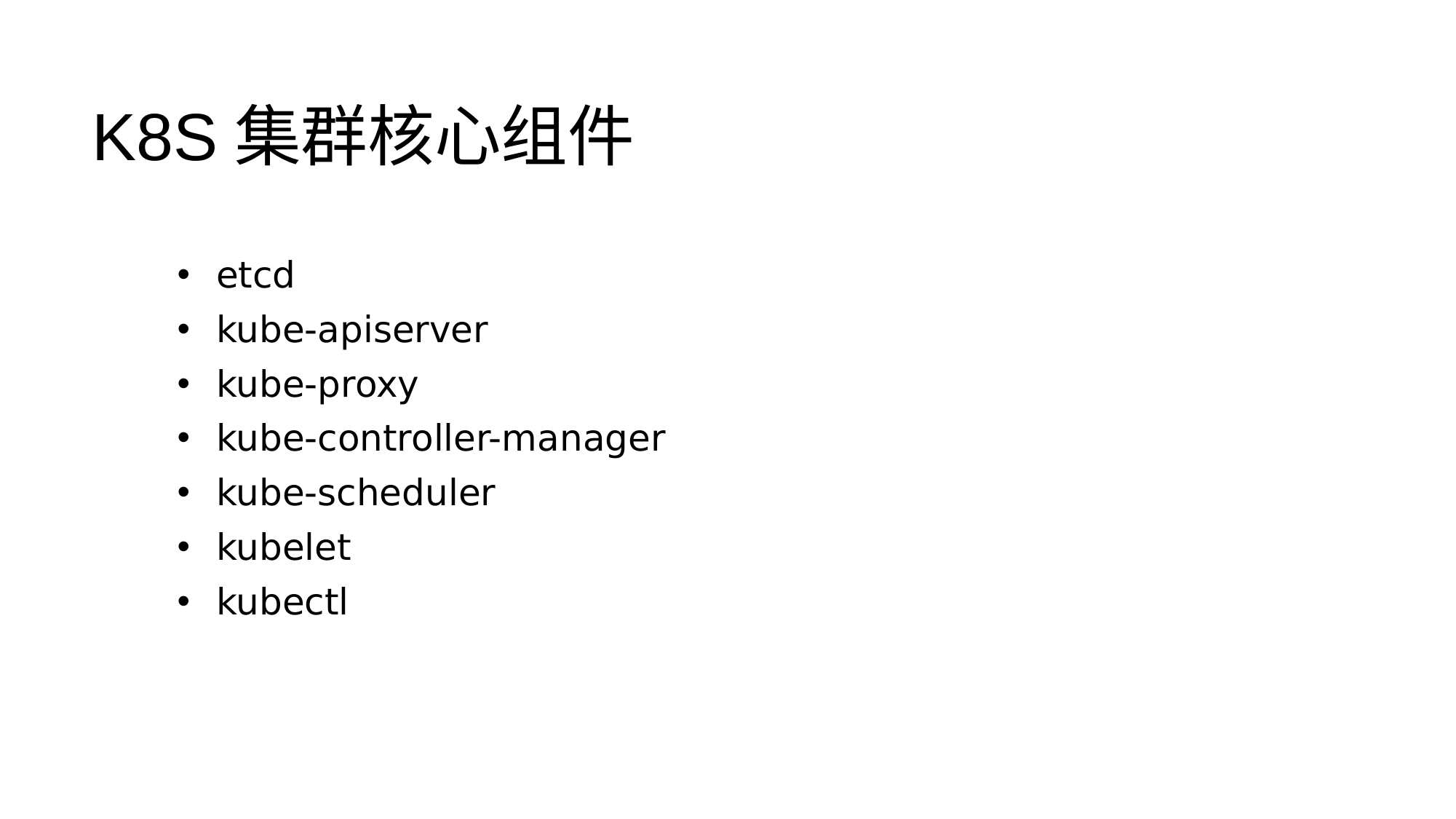

# K8S集群核心组件
 etcd
 kube-apiserver
 kube-proxy
 kube-controller-manager
 kube-scheduler
 kubelet
 kubectl